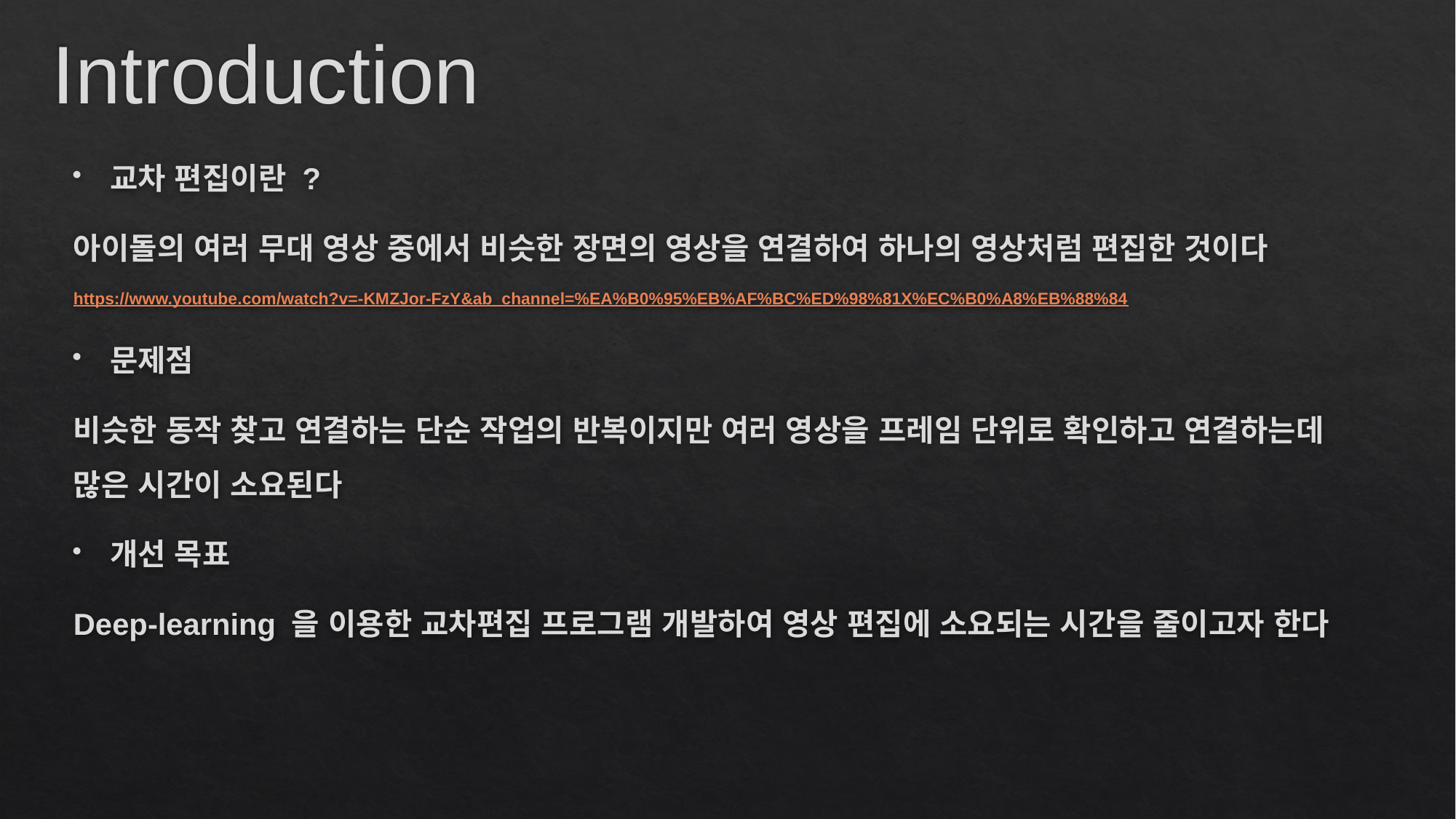

Introduction
교차 편집이란 ?
아이돌의 여러 무대 영상 중에서 비슷한 장면의 영상을 연결하여 하나의 영상처럼 편집한 것이다
https://www.youtube.com/watch?v=-KMZJor-FzY&ab_channel=%EA%B0%95%EB%AF%BC%ED%98%81X%EC%B0%A8%EB%88%84
문제점
비슷한 동작 찾고 연결하는 단순 작업의 반복이지만 여러 영상을 프레임 단위로 확인하고 연결하는데 많은 시간이 소요된다
개선 목표
Deep-learning 을 이용한 교차편집 프로그램 개발하여 영상 편집에 소요되는 시간을 줄이고자 한다